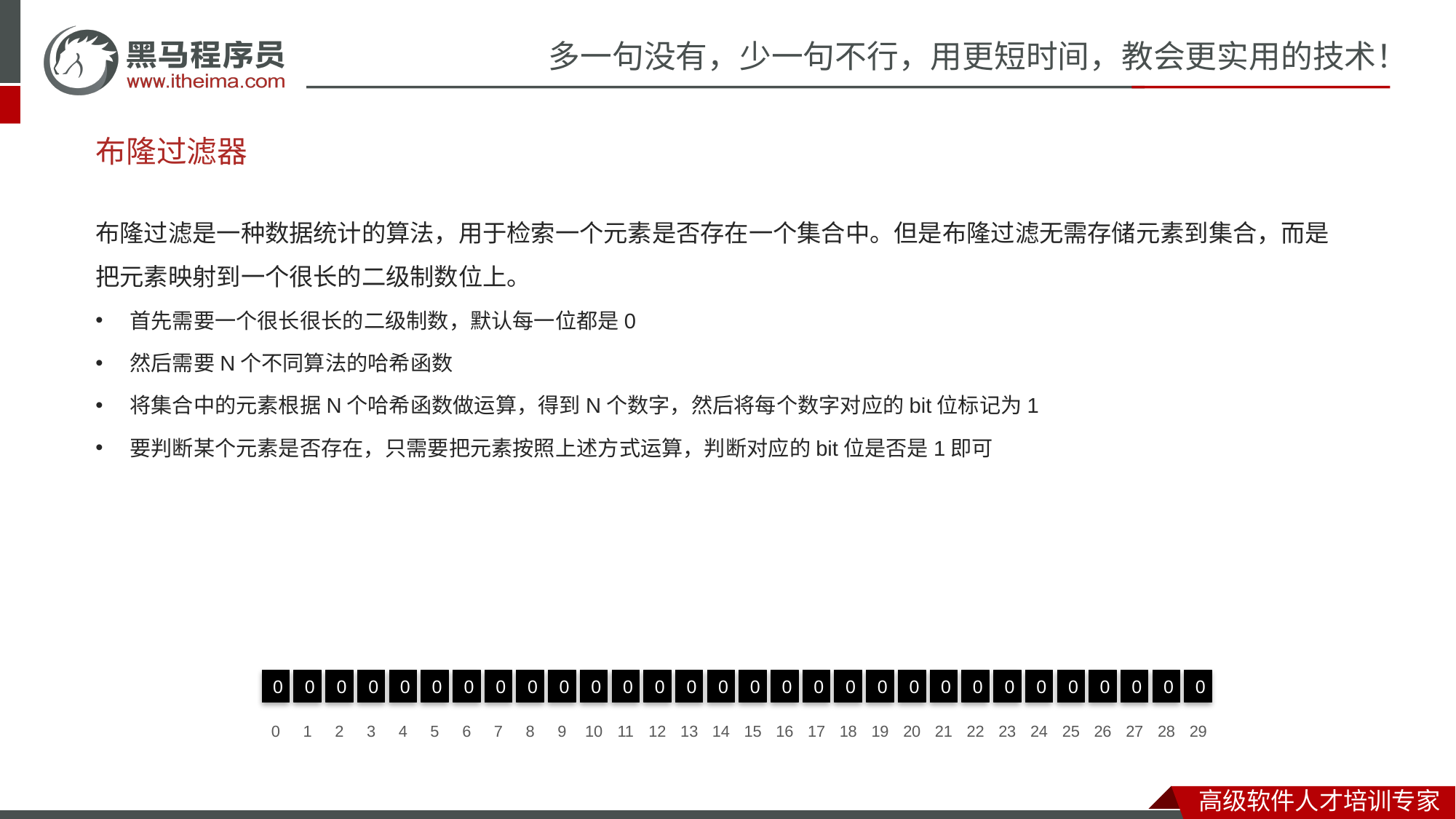

# 布隆过滤器
布隆过滤是一种数据统计的算法，用于检索一个元素是否存在一个集合中。但是布隆过滤无需存储元素到集合，而是把元素映射到一个很长的二级制数位上。
首先需要一个很长很长的二级制数，默认每一位都是0
然后需要N个不同算法的哈希函数
将集合中的元素根据N个哈希函数做运算，得到N个数字，然后将每个数字对应的bit位标记为1
要判断某个元素是否存在，只需要把元素按照上述方式运算，判断对应的bit位是否是1即可

0
0
0
0
0
0
0
0
0
0
0
0
0
0
0
0
0
0
0
0
0
0
0
0
0
0
0
0
0
0
0
1
2
3
4
5
6
7
8
9
10
11
12
13
14
15
16
17
18
19
20
21
22
23
24
25
26
27
28
29